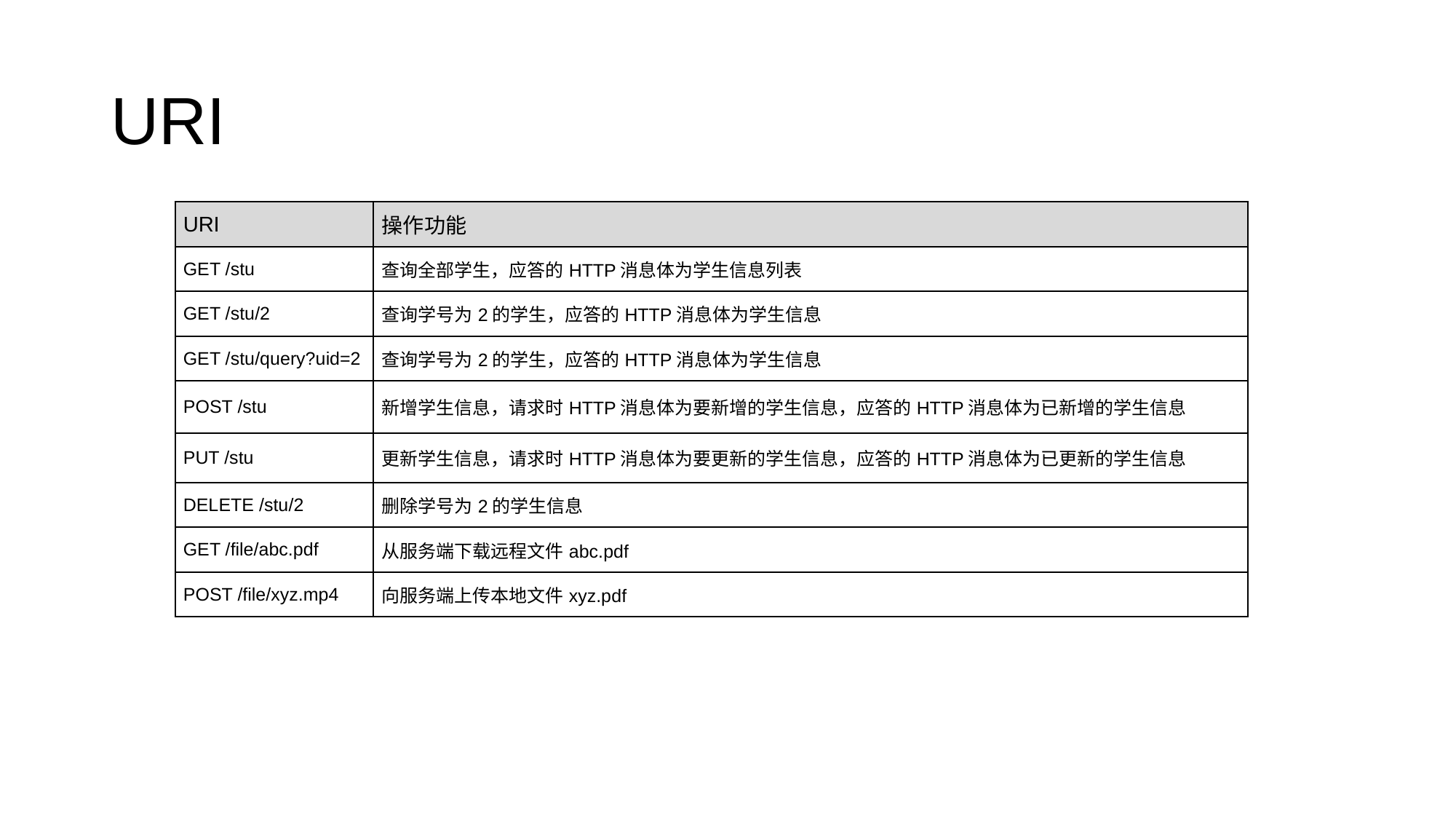

# URI
| URI | 操作功能 |
| --- | --- |
| GET /stu | 查询全部学生，应答的HTTP消息体为学生信息列表 |
| GET /stu/2 | 查询学号为2的学生，应答的HTTP消息体为学生信息 |
| GET /stu/query?uid=2 | 查询学号为2的学生，应答的HTTP消息体为学生信息 |
| POST /stu | 新增学生信息，请求时HTTP消息体为要新增的学生信息，应答的HTTP消息体为已新增的学生信息 |
| PUT /stu | 更新学生信息，请求时HTTP消息体为要更新的学生信息，应答的HTTP消息体为已更新的学生信息 |
| DELETE /stu/2 | 删除学号为2的学生信息 |
| GET /file/abc.pdf | 从服务端下载远程文件abc.pdf |
| POST /file/xyz.mp4 | 向服务端上传本地文件xyz.pdf |